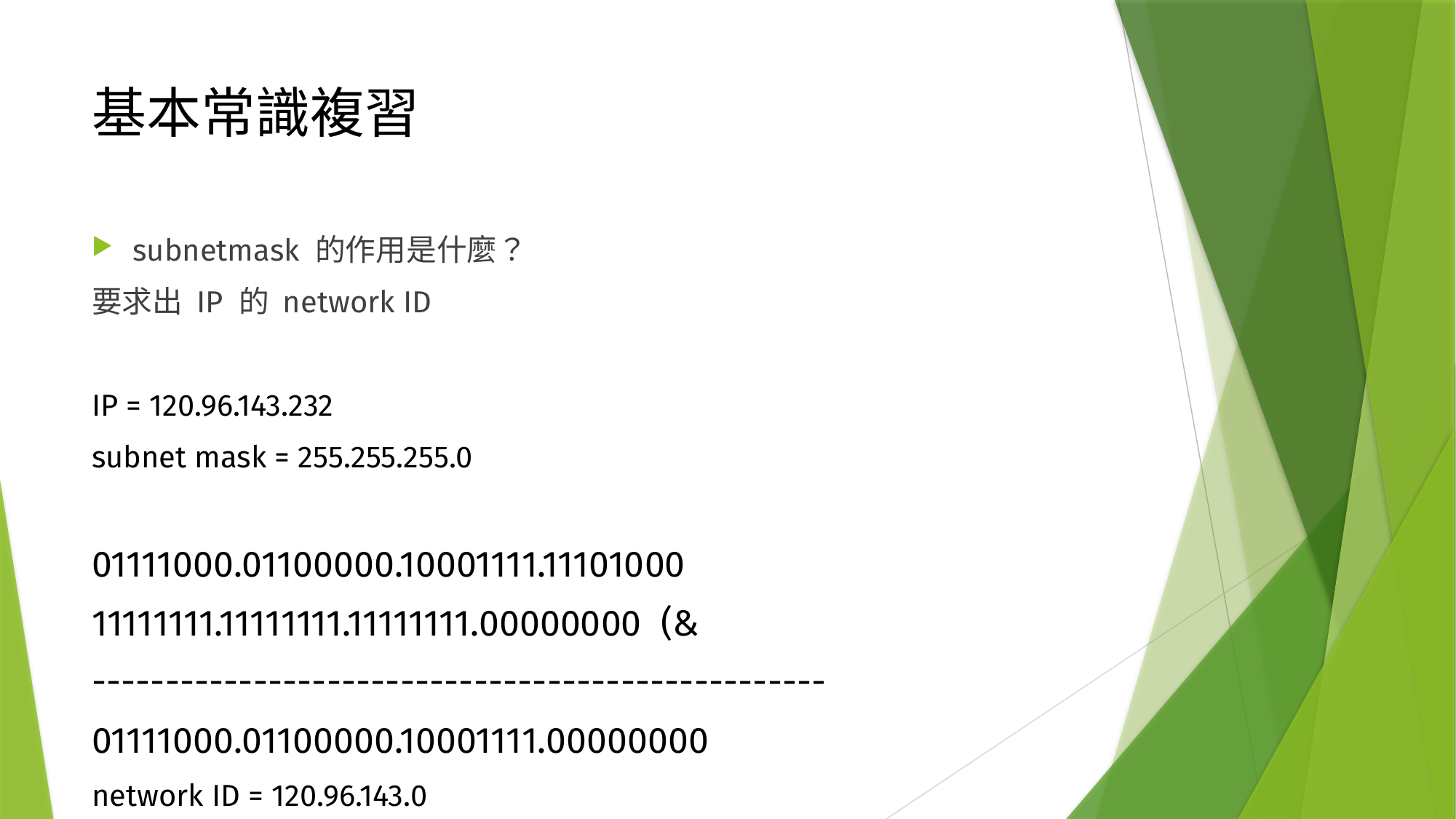

# 基本常識複習
subnetmask 的作用是什麼？
要求出 IP 的 network ID

IP = 120.96.143.232
subnet mask = 255.255.255.0

01111000.01100000.10001111.11101000
11111111.11111111.11111111.00000000  (&
--------------------------------------------------
01111000.01100000.10001111.00000000
network ID = 120.96.143.0